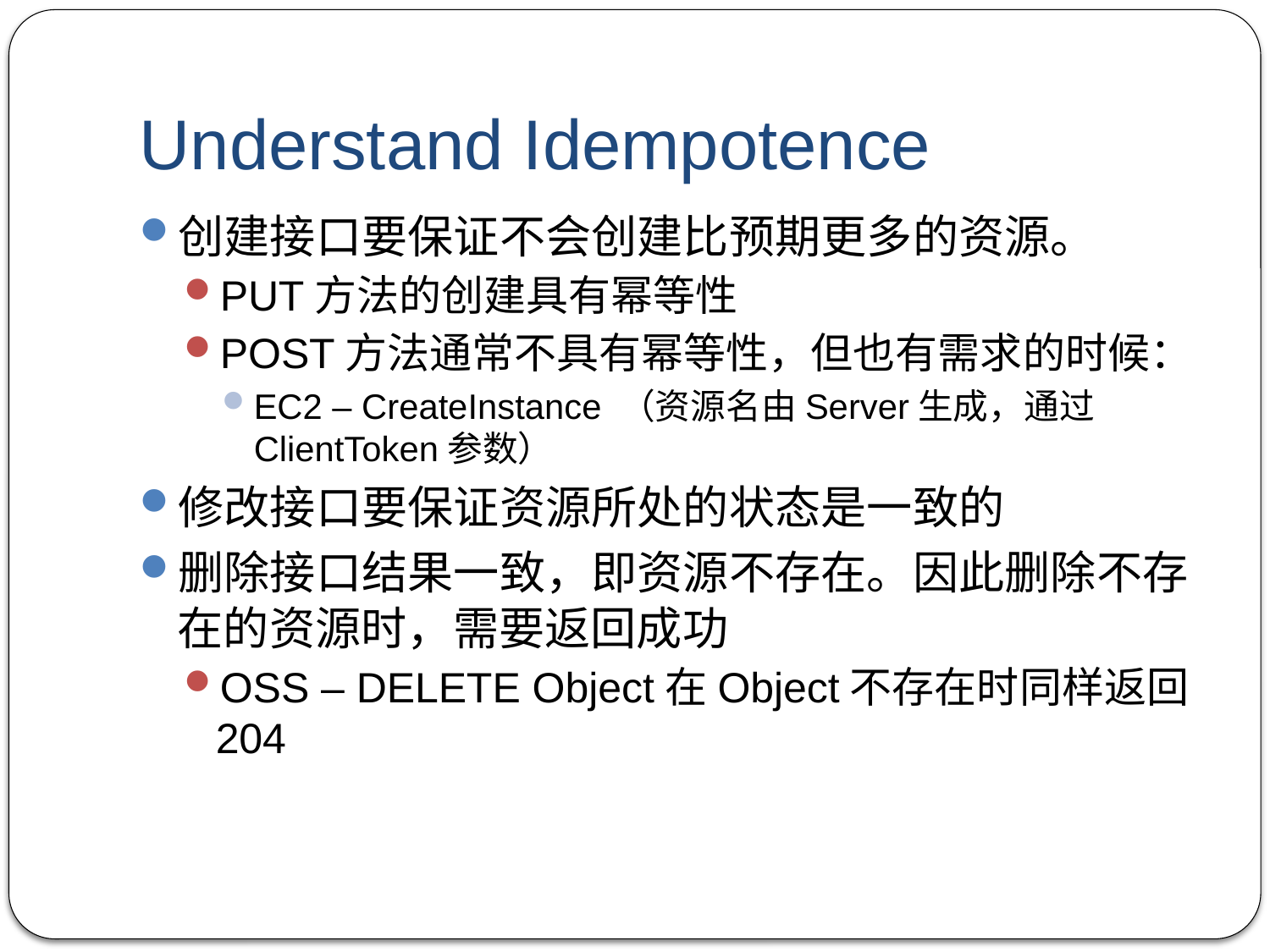

# Understand Idempotence
创建接口要保证不会创建比预期更多的资源。
PUT方法的创建具有幂等性
POST方法通常不具有幂等性，但也有需求的时候：
EC2 – CreateInstance （资源名由Server生成，通过ClientToken参数）
修改接口要保证资源所处的状态是一致的
删除接口结果一致，即资源不存在。因此删除不存在的资源时，需要返回成功
OSS – DELETE Object在Object不存在时同样返回204